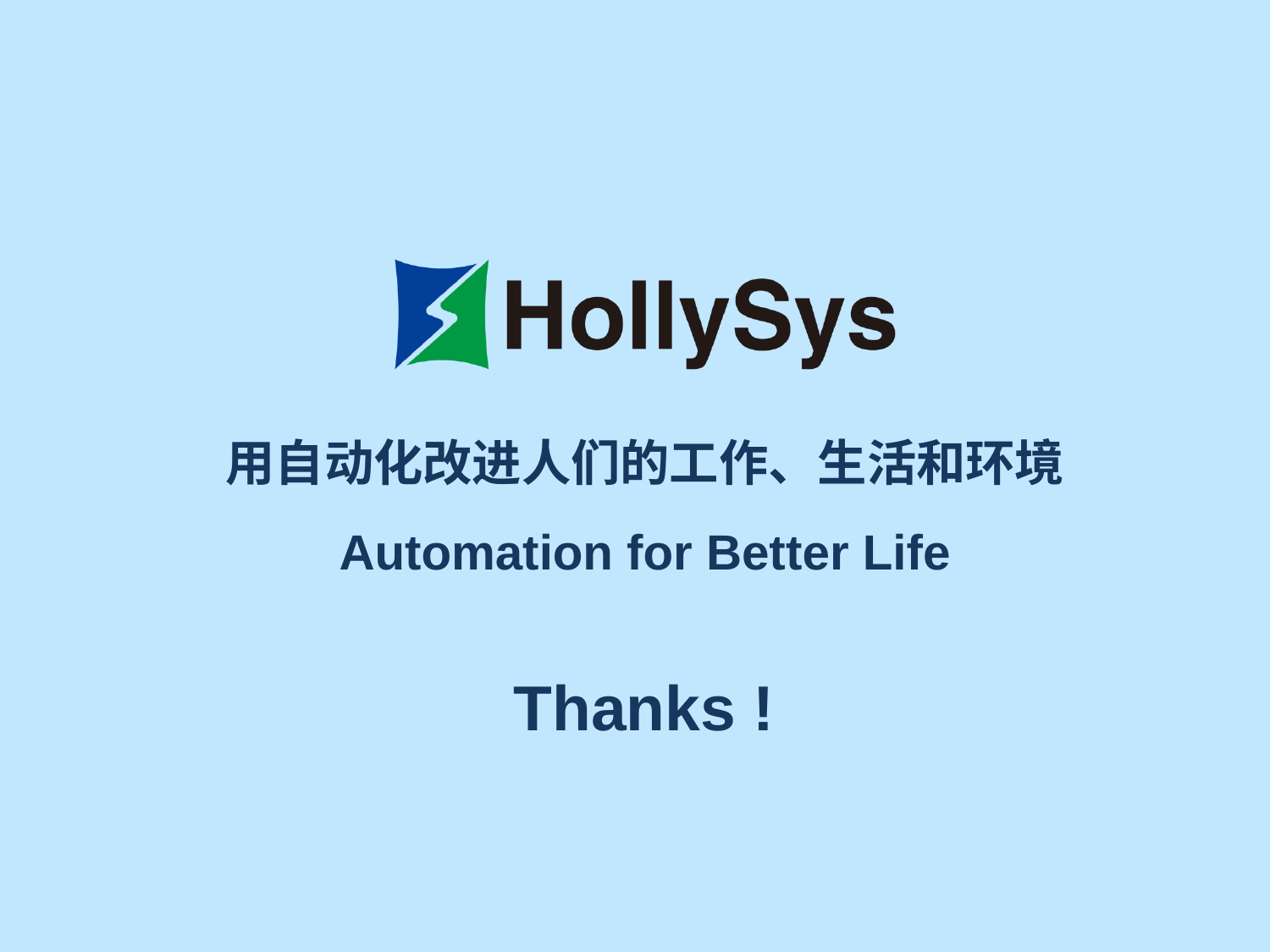

# 用自动化改进人们的工作、生活和环境 Automation for Better Life
Thanks !